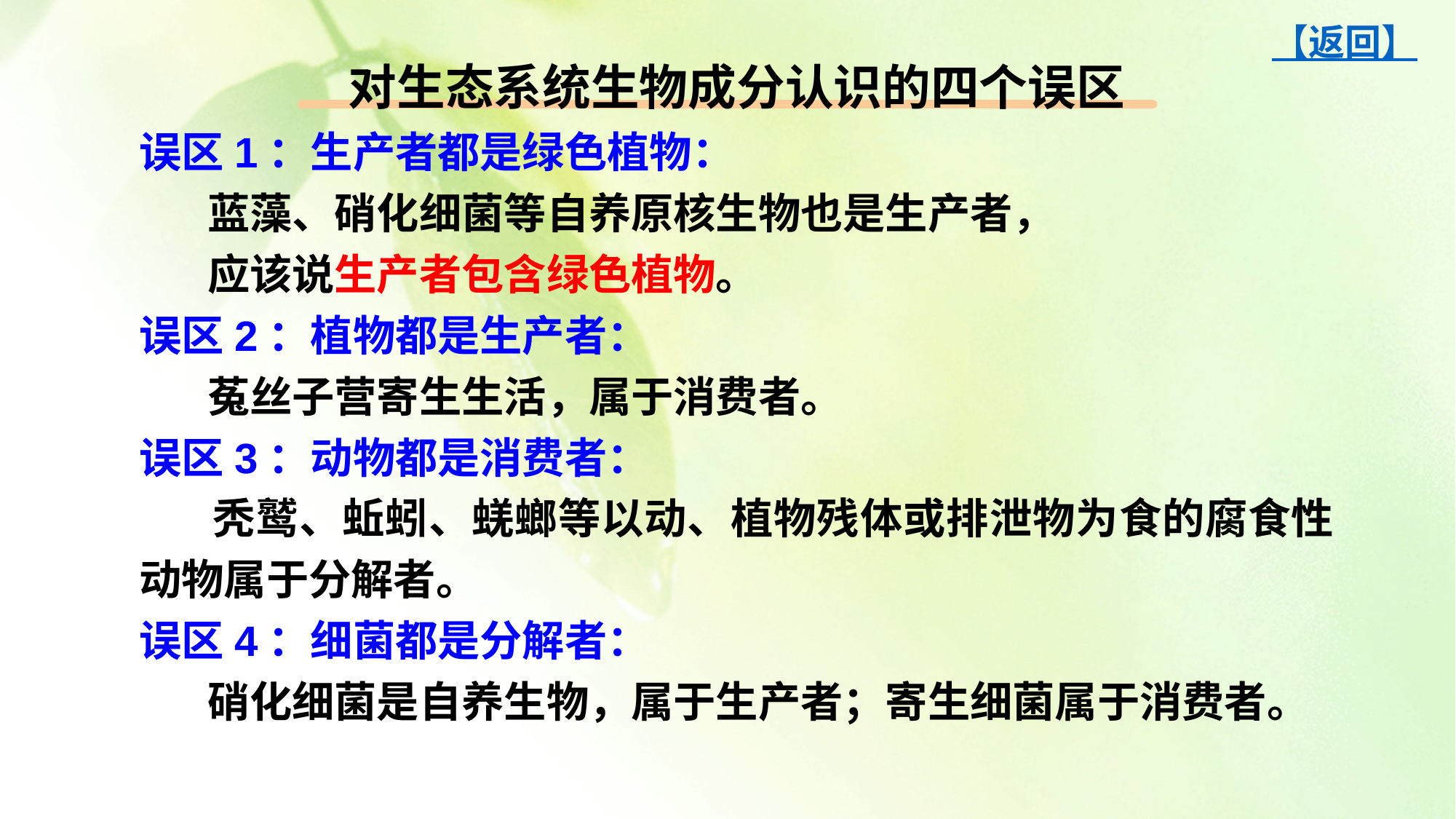

【返回】
对生态系统生物成分认识的四个误区
误区1：生产者都是绿色植物：
      蓝藻、硝化细菌等自养原核生物也是生产者，
      应该说生产者包含绿色植物。
误区2：植物都是生产者：
      菟丝子营寄生生活，属于消费者。
误区3：动物都是消费者：
      秃鹫、蚯蚓、蜣螂等以动、植物残体或排泄物为食的腐食性动物属于分解者。
误区4：细菌都是分解者：
      硝化细菌是自养生物，属于生产者；寄生细菌属于消费者。